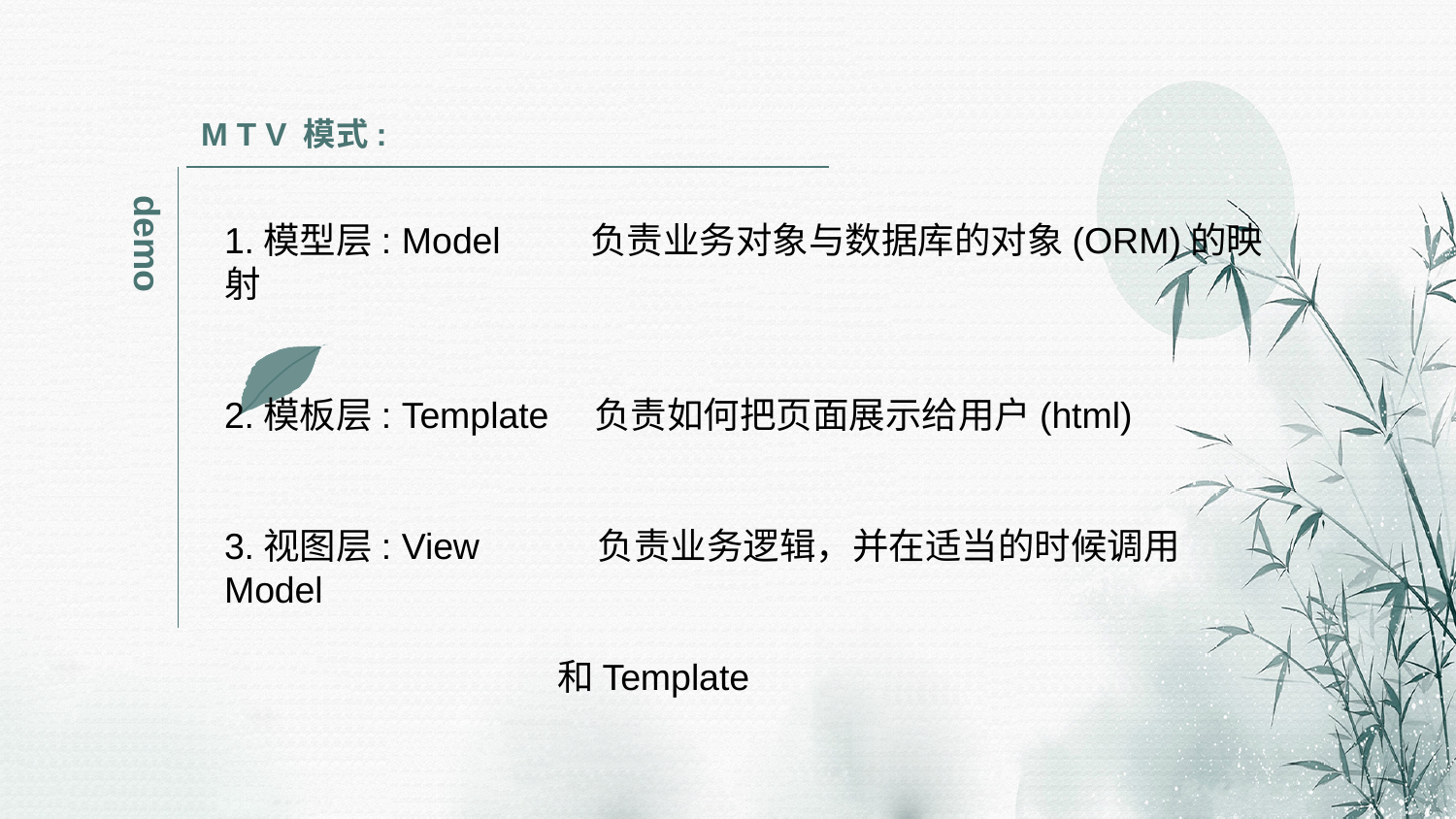

M T V 模式:
demo

1.模型层: Model　　 负责业务对象与数据库的对象(ORM)的映射

2.模板层: Template　负责如何把页面展示给用户(html)

3.视图层: View　　　负责业务逻辑，并在适当的时候调用Model

		    和Template